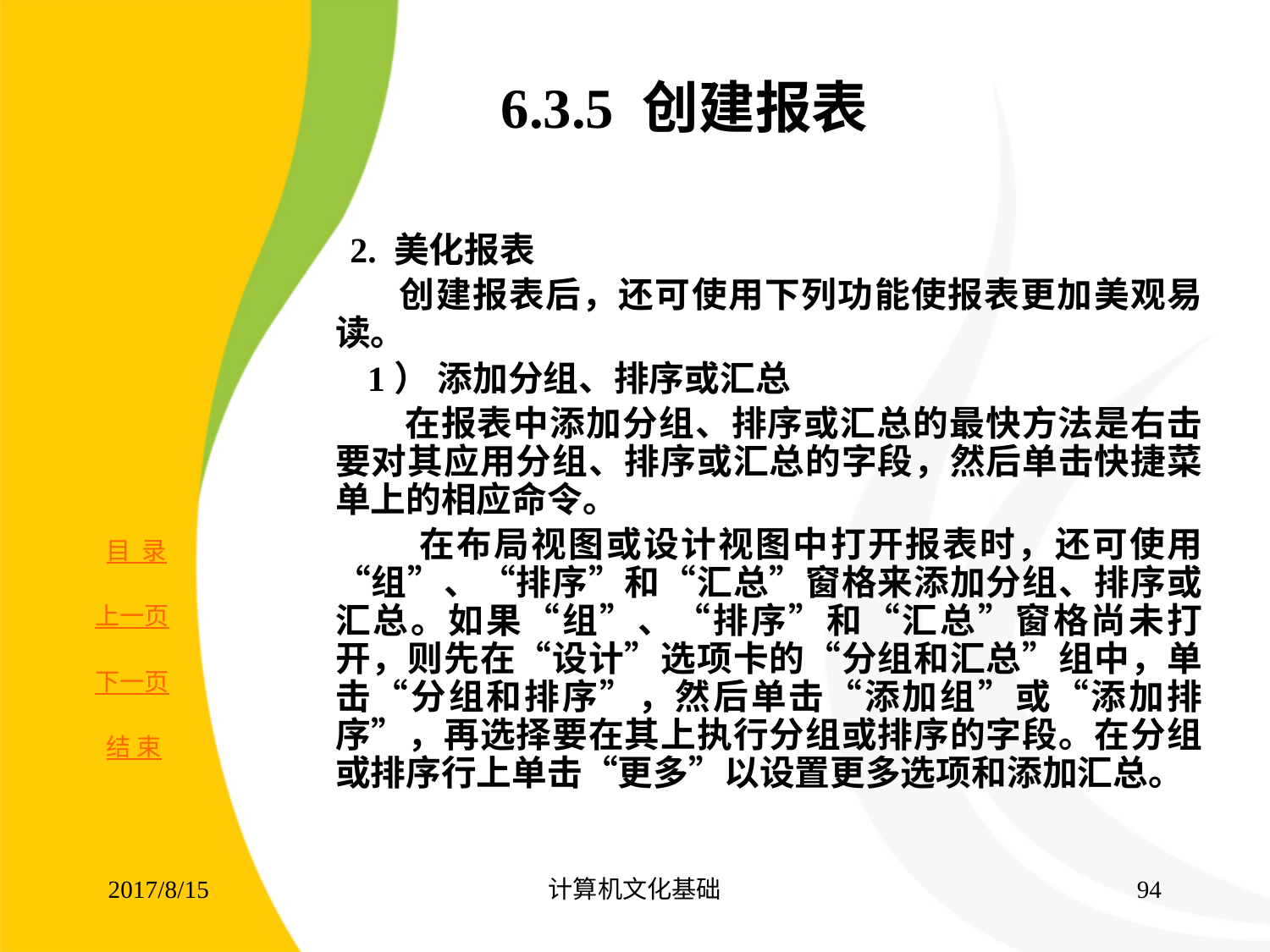

# 6.3.5 创建报表
       2. 美化报表
           创建报表后，还可使用下列功能使报表更加美观易读。
         1） 添加分组、排序或汇总
            在报表中添加分组、排序或汇总的最快方法是右击要对其应用分组、排序或汇总的字段，然后单击快捷菜单上的相应命令。
            在布局视图或设计视图中打开报表时，还可使用“组”、“排序”和“汇总”窗格来添加分组、排序或汇总。如果“组”、“排序”和“汇总”窗格尚未打开，则先在“设计”选项卡的“分组和汇总”组中，单击“分组和排序”，然后单击“添加组”或“添加排序”，再选择要在其上执行分组或排序的字段。在分组或排序行上单击“更多”以设置更多选项和添加汇总。
2017/8/15
计算机文化基础
94